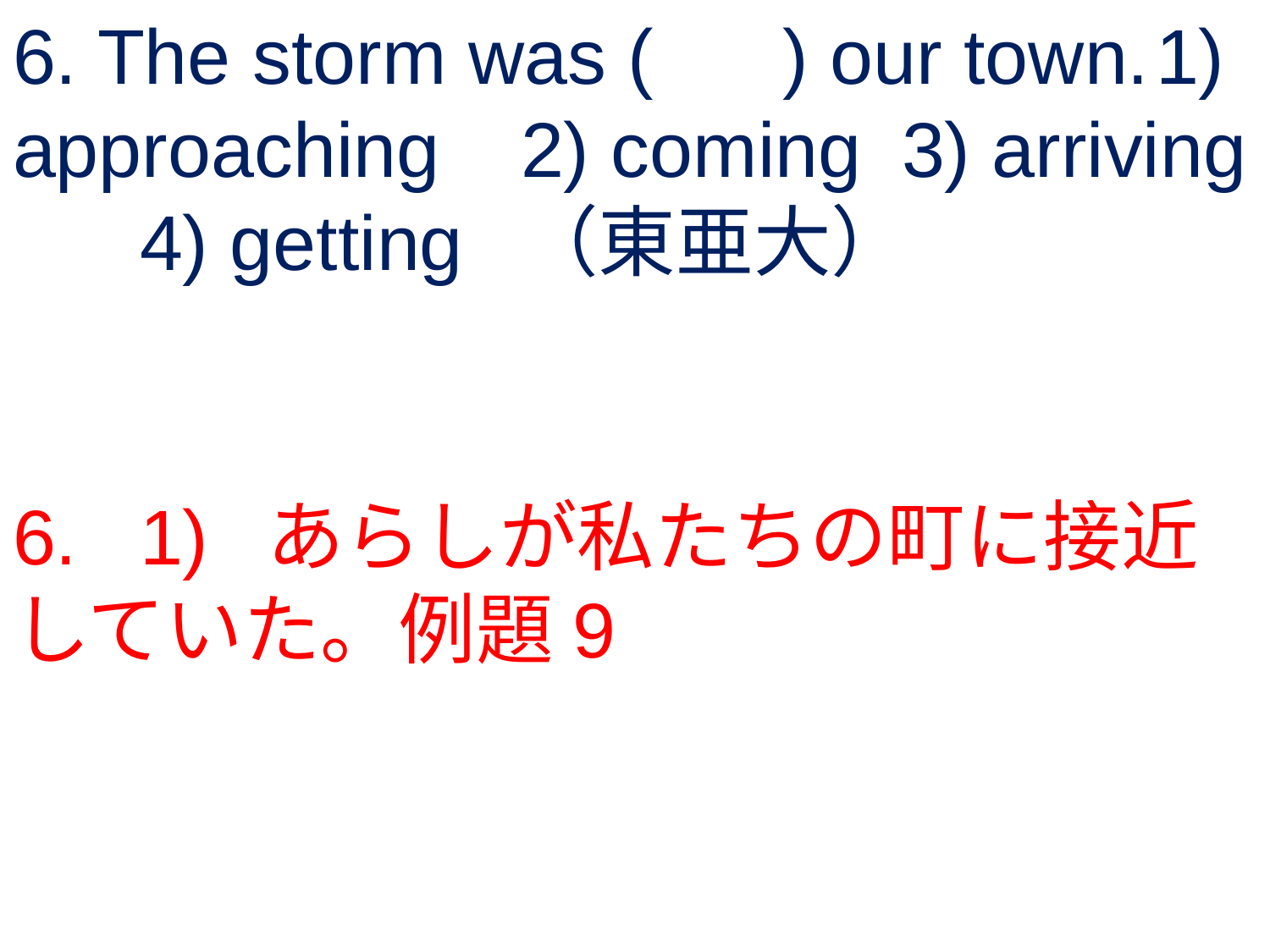

# 6. The storm was (      ) our town.	1) approaching	2) coming	3) arriving	4) getting	（東亜大）
6.	1) 	あらしが私たちの町に接近していた。例題9